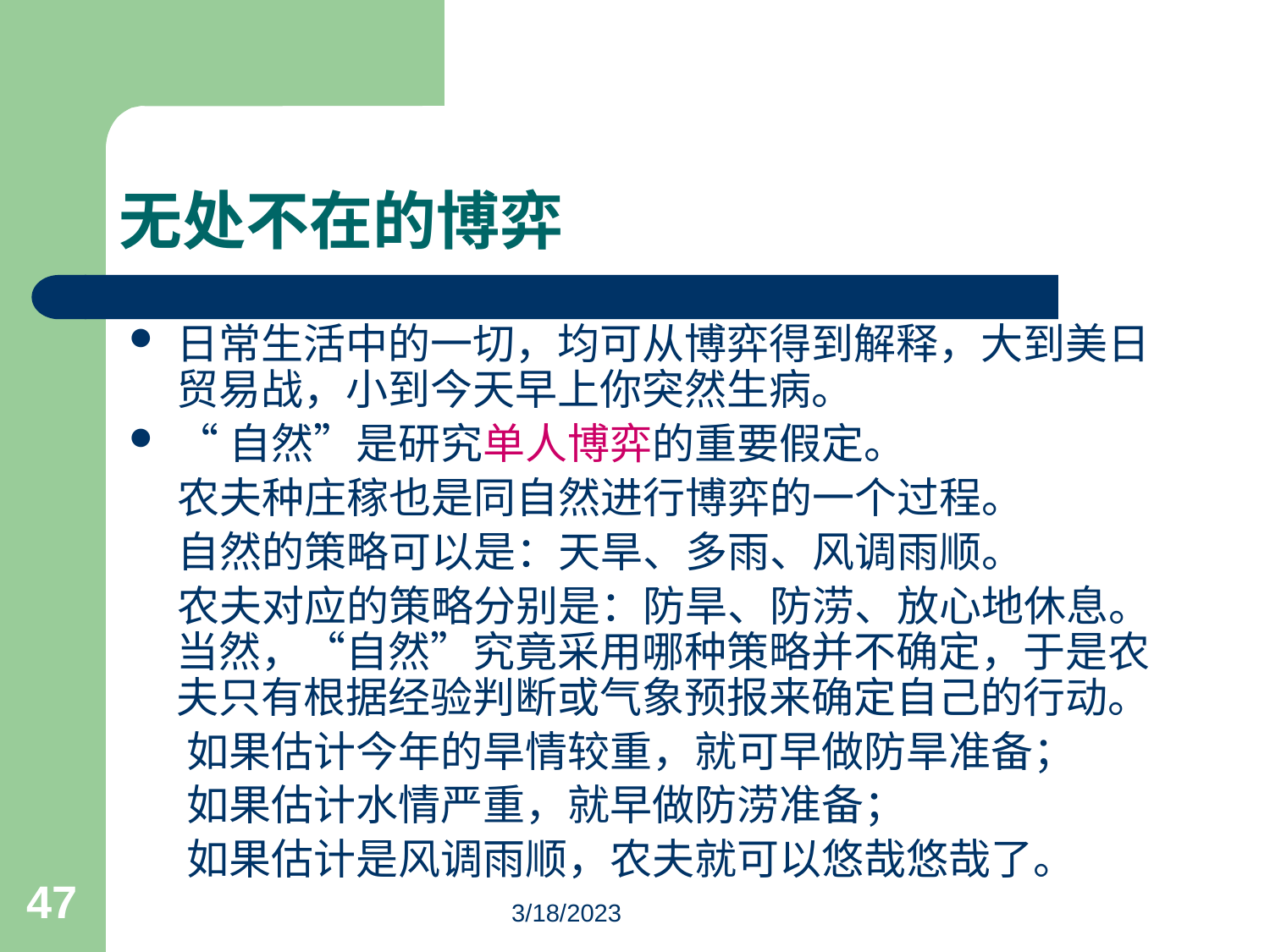

# 无处不在的博弈
日常生活中的一切，均可从博弈得到解释，大到美日贸易战，小到今天早上你突然生病。
“自然”是研究单人博弈的重要假定。
    农夫种庄稼也是同自然进行博弈的一个过程。
    自然的策略可以是：天旱、多雨、风调雨顺。
    农夫对应的策略分别是：防旱、防涝、放心地休息。当然，“自然”究竟采用哪种策略并不确定，于是农夫只有根据经验判断或气象预报来确定自己的行动。
     如果估计今年的旱情较重，就可早做防旱准备；
     如果估计水情严重，就早做防涝准备；
     如果估计是风调雨顺，农夫就可以悠哉悠哉了。
47
3/18/2023